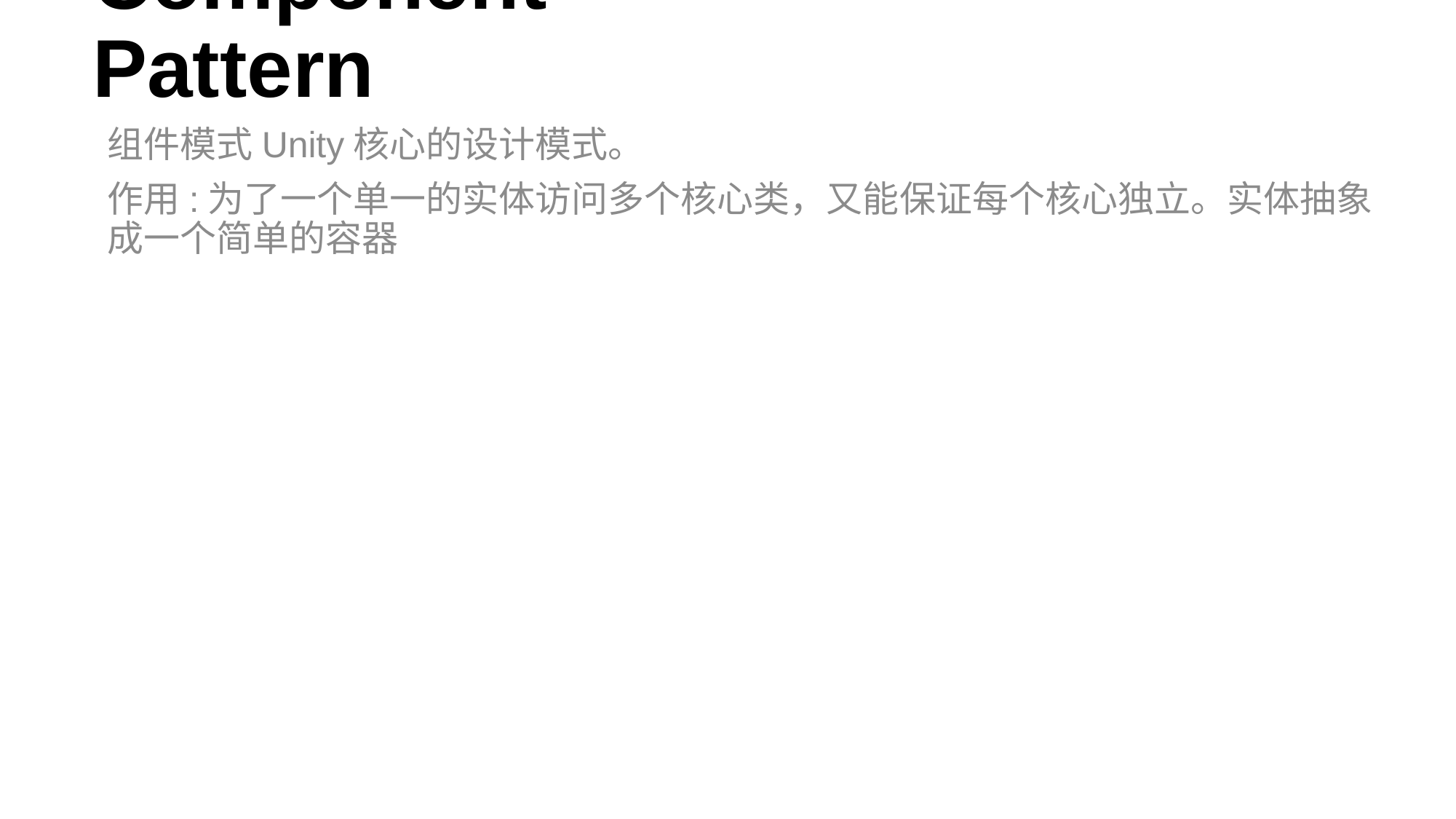

# Component Pattern
组件模式Unity核心的设计模式。
作用:为了一个单一的实体访问多个核心类，又能保证每个核心独立。实体抽象成一个简单的容器